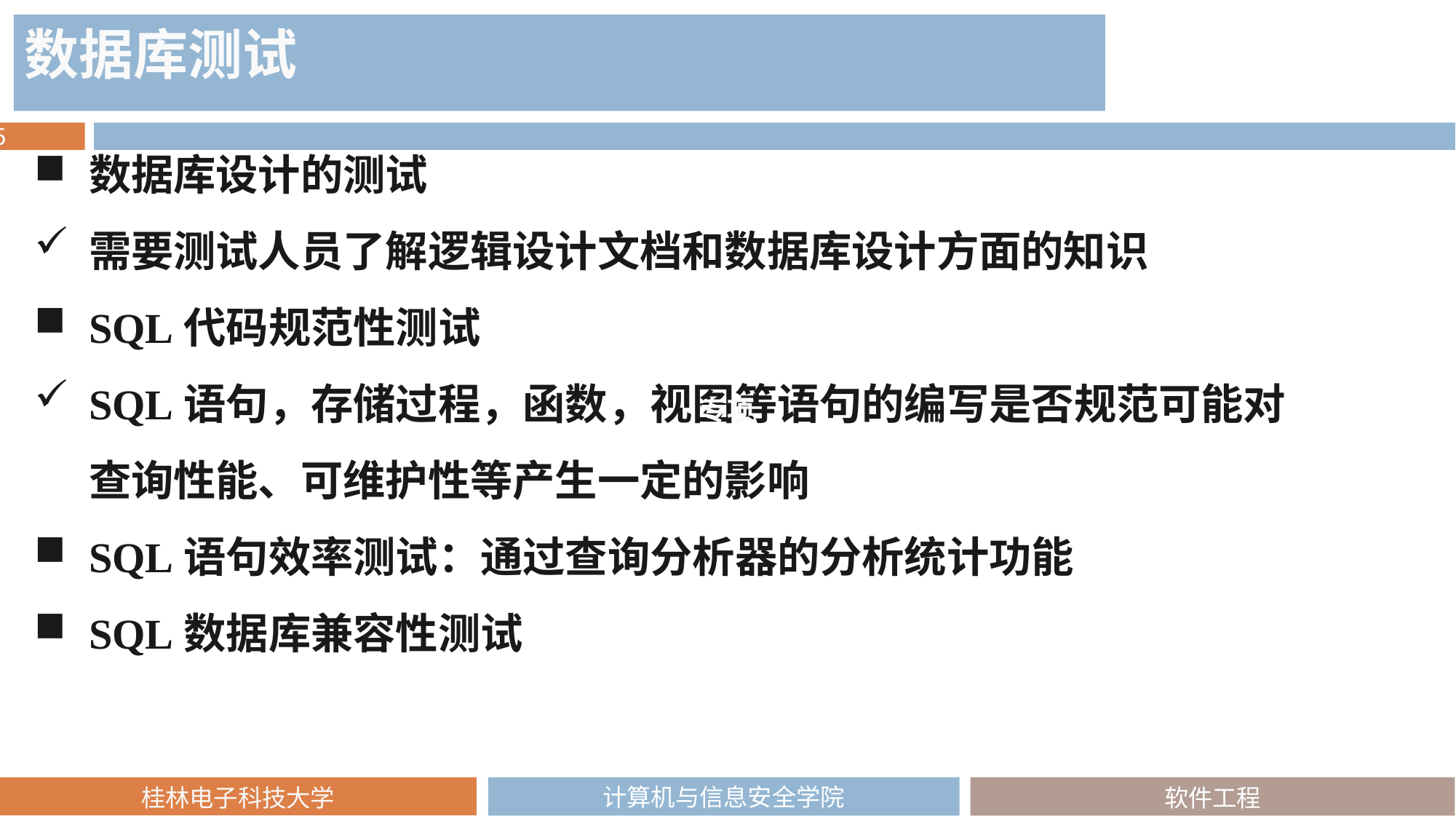

数据库测试

数据库设计的测试
需要测试人员了解逻辑设计文档和数据库设计方面的知识
SQL代码规范性测试
SQL语句，存储过程，函数，视图等语句的编写是否规范可能对查询性能、可维护性等产生一定的影响
SQL语句效率测试：通过查询分析器的分析统计功能
SQL数据库兼容性测试

专项